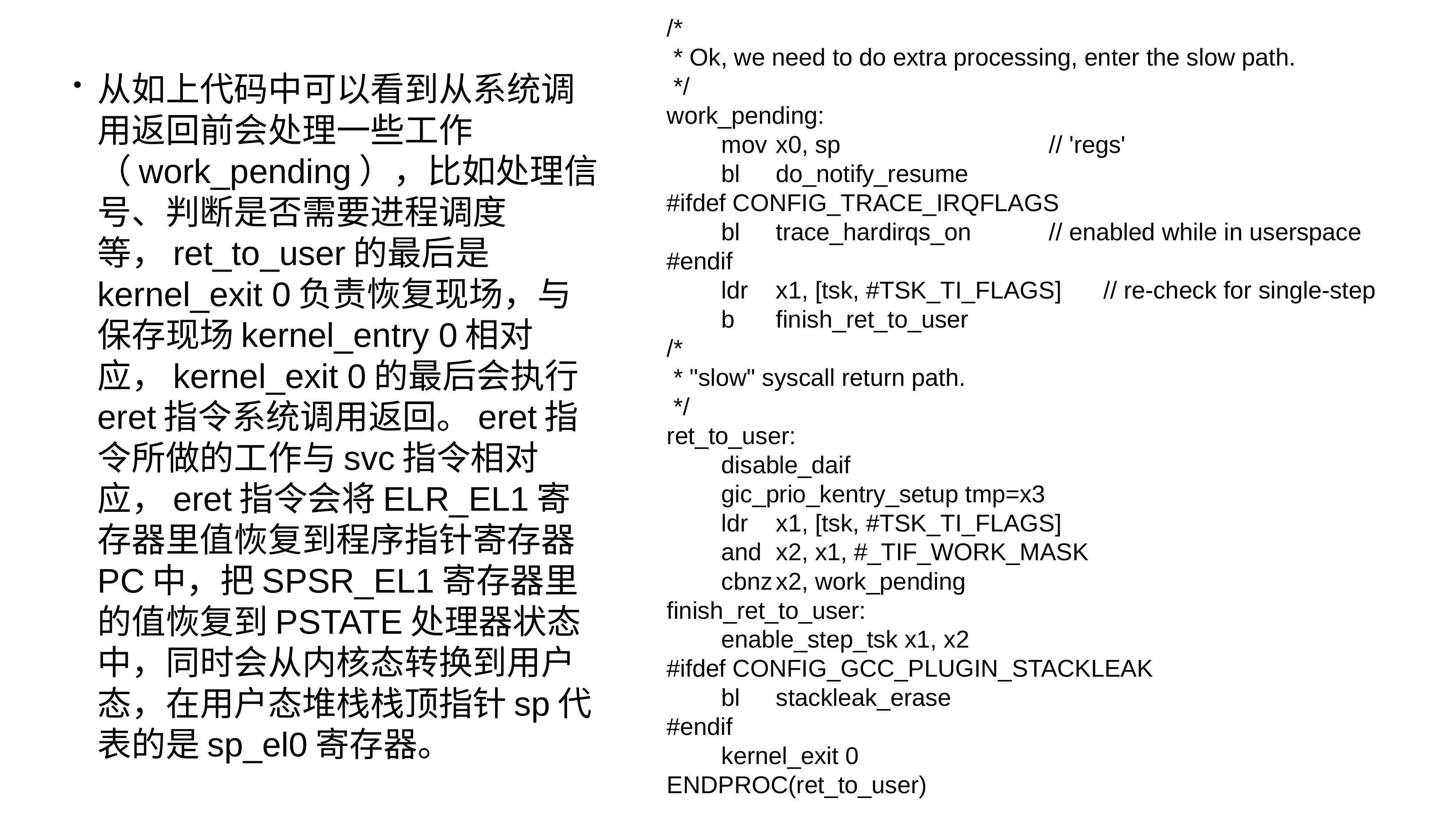

/*
 * Ok, we need to do extra processing, enter the slow path.
 */
work_pending:
	mov	x0, sp				// 'regs'
	bl	do_notify_resume
#ifdef CONFIG_TRACE_IRQFLAGS
	bl	trace_hardirqs_on		// enabled while in userspace
#endif
	ldr	x1, [tsk, #TSK_TI_FLAGS]	// re-check for single-step
	b	finish_ret_to_user
/*
 * "slow" syscall return path.
 */
ret_to_user:
	disable_daif
	gic_prio_kentry_setup tmp=x3
	ldr	x1, [tsk, #TSK_TI_FLAGS]
	and	x2, x1, #_TIF_WORK_MASK
	cbnz	x2, work_pending
finish_ret_to_user:
	enable_step_tsk x1, x2
#ifdef CONFIG_GCC_PLUGIN_STACKLEAK
	bl	stackleak_erase
#endif
	kernel_exit 0
ENDPROC(ret_to_user)
从如上代码中可以看到从系统调用返回前会处理一些工作（work_pending），比如处理信号、判断是否需要进程调度等，ret_to_user的最后是kernel_exit 0负责恢复现场，与保存现场kernel_entry 0相对应，kernel_exit 0的最后会执行eret指令系统调用返回。eret指令所做的工作与svc指令相对应，eret指令会将ELR_EL1寄存器里值恢复到程序指针寄存器PC中，把SPSR_EL1寄存器里的值恢复到PSTATE处理器状态中，同时会从内核态转换到用户态，在用户态堆栈栈顶指针sp代表的是sp_el0寄存器。